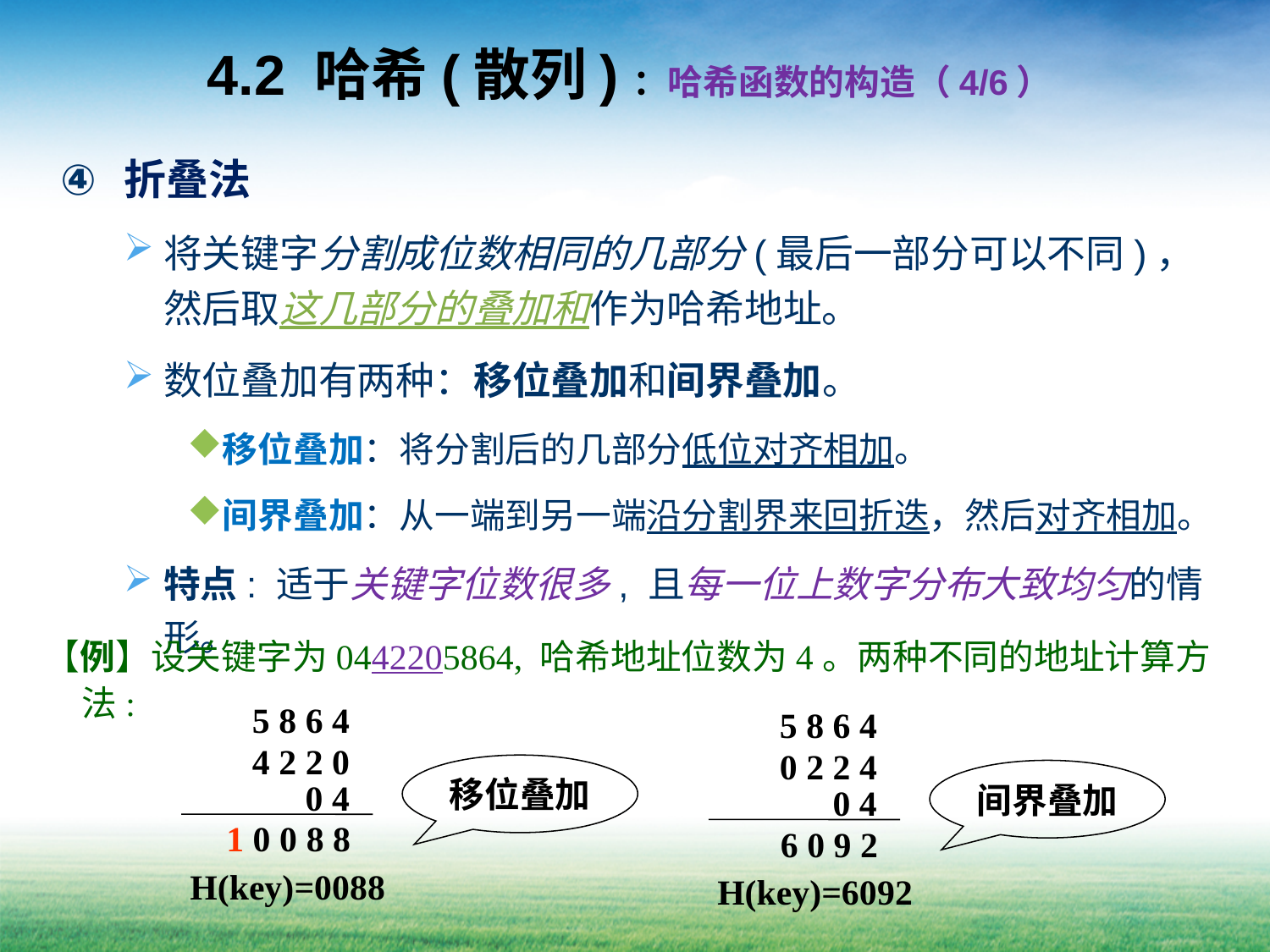

# 4.2 哈希(散列)：哈希函数的构造（4/6）
折叠法
将关键字分割成位数相同的几部分(最后一部分可以不同)，然后取这几部分的叠加和作为哈希地址。
数位叠加有两种：移位叠加和间界叠加。
移位叠加：将分割后的几部分低位对齐相加。
间界叠加：从一端到另一端沿分割界来回折迭，然后对齐相加。
特点: 适于关键字位数很多, 且每一位上数字分布大致均匀的情形。
【例】设关键字为0442205864, 哈希地址位数为4。两种不同的地址计算方法:
5 8 6 4
4 2 2 0
移位叠加
0 4
1 0 0 8 8

H(key)=0088
5 8 6 4
0 2 2 4
间界叠加
0 4
   6 0 9 2

H(key)=6092